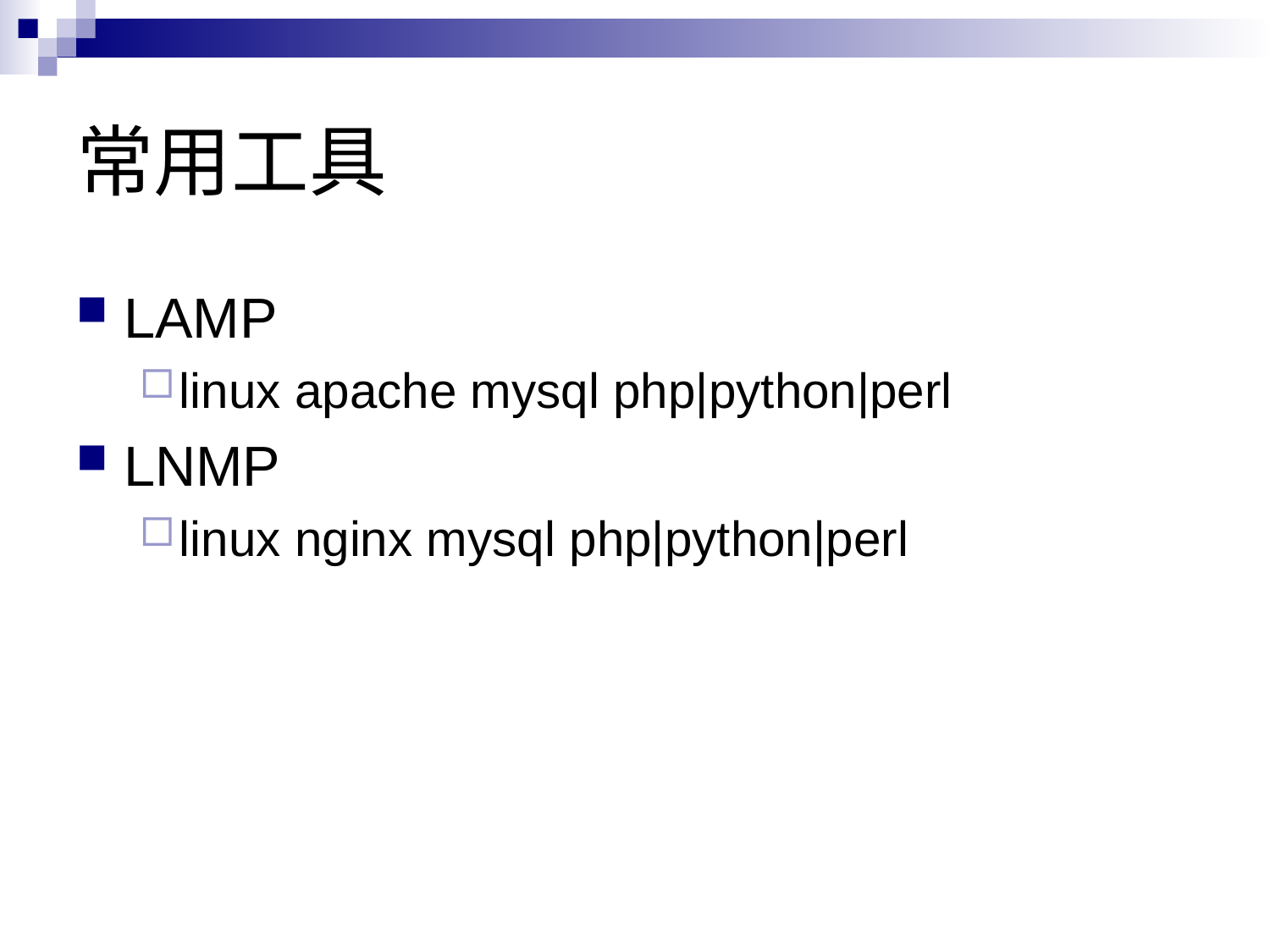

# 常用工具
LAMP
linux apache mysql php|python|perl
LNMP
linux nginx mysql php|python|perl